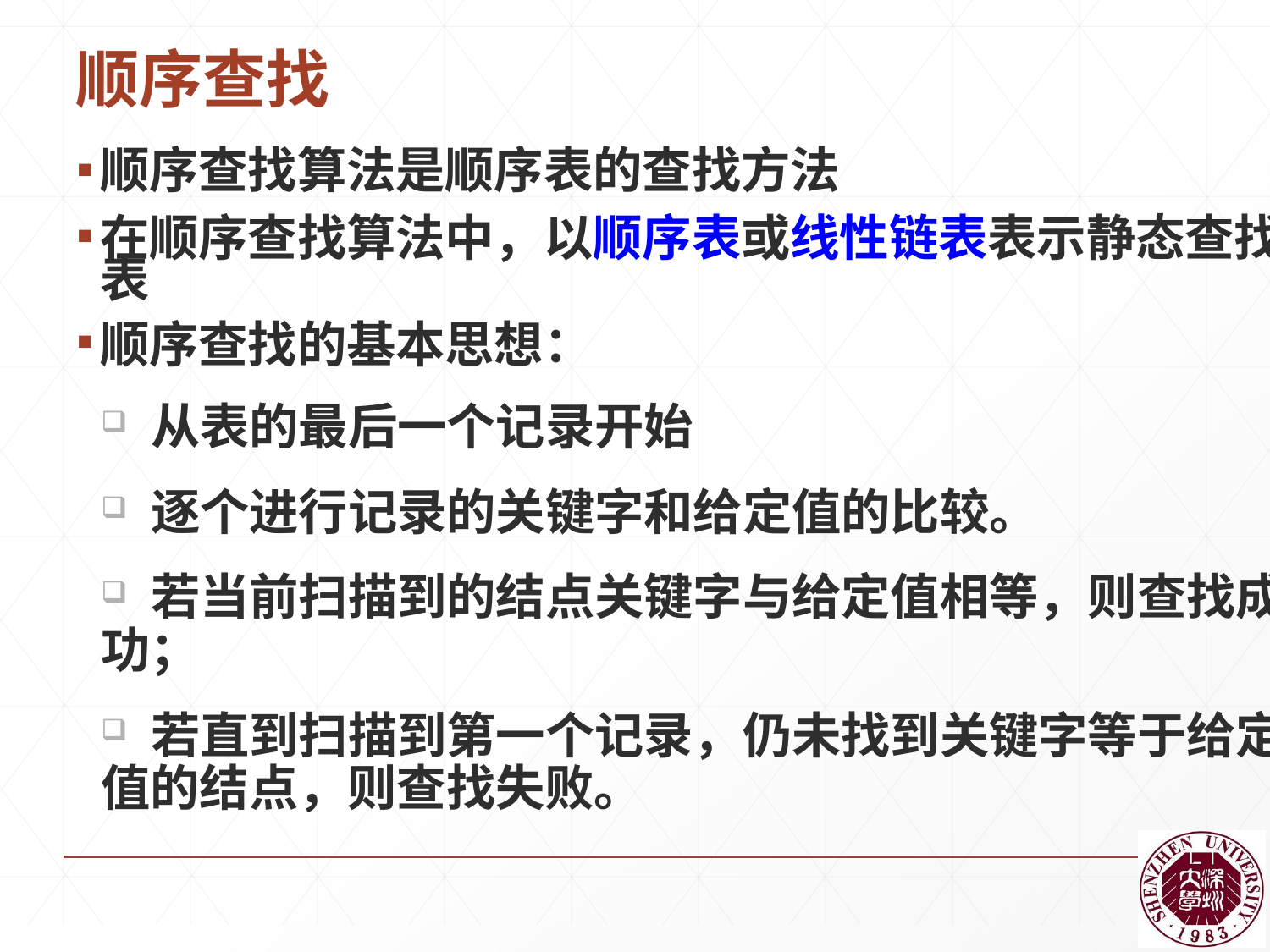

顺序查找
顺序查找算法是顺序表的查找方法
在顺序查找算法中，以顺序表或线性链表表示静态查找表
顺序查找的基本思想：
 从表的最后一个记录开始
 逐个进行记录的关键字和给定值的比较。
 若当前扫描到的结点关键字与给定值相等，则查找成功；
 若直到扫描到第一个记录，仍未找到关键字等于给定值的结点，则查找失败。